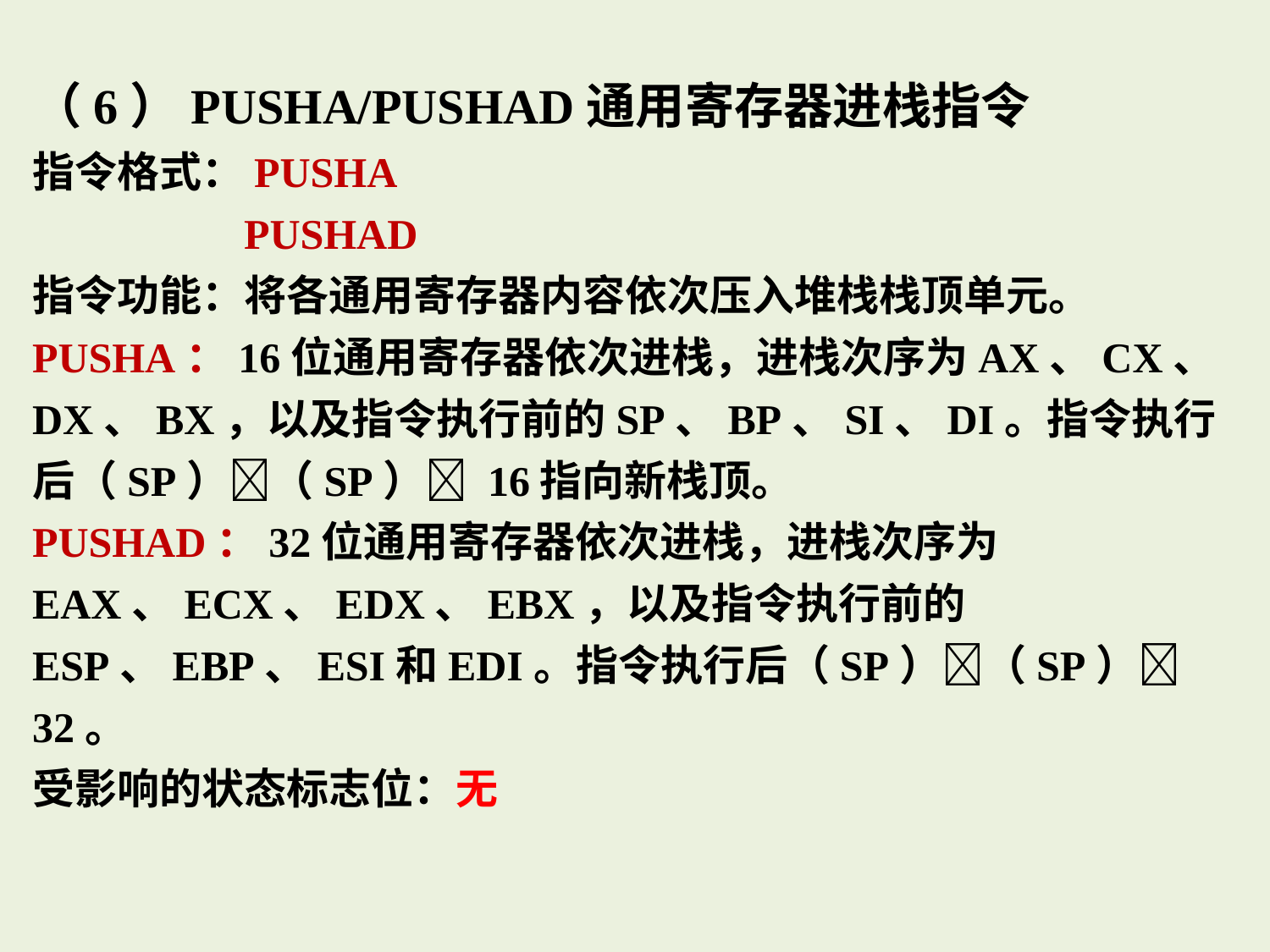

（6）PUSHA/PUSHAD通用寄存器进栈指令
指令格式：PUSHA
          	        PUSHAD
指令功能：将各通用寄存器内容依次压入堆栈栈顶单元。
PUSHA：16位通用寄存器依次进栈，进栈次序为AX、CX、DX、BX，以及指令执行前的SP、BP、SI、DI。指令执行后（SP）⇐（SP）− 16指向新栈顶。
PUSHAD：32位通用寄存器依次进栈，进栈次序为EAX、ECX、EDX、EBX，以及指令执行前的ESP、EBP、ESI和EDI。指令执行后（SP）⇐（SP）− 32。
受影响的状态标志位：无
118